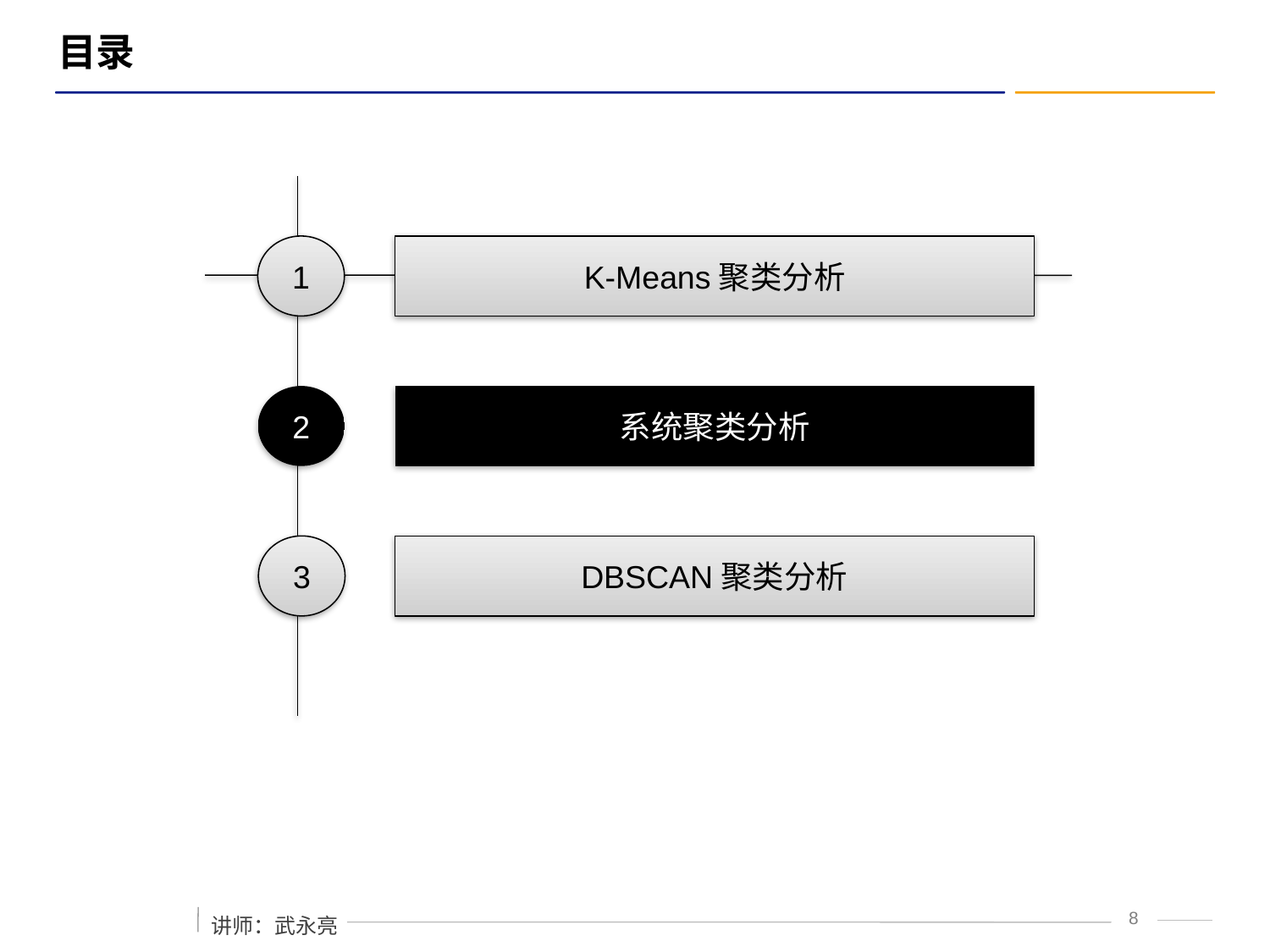

# 目录
1
K-Means聚类分析

2
系统聚类分析
3
DBSCAN聚类分析